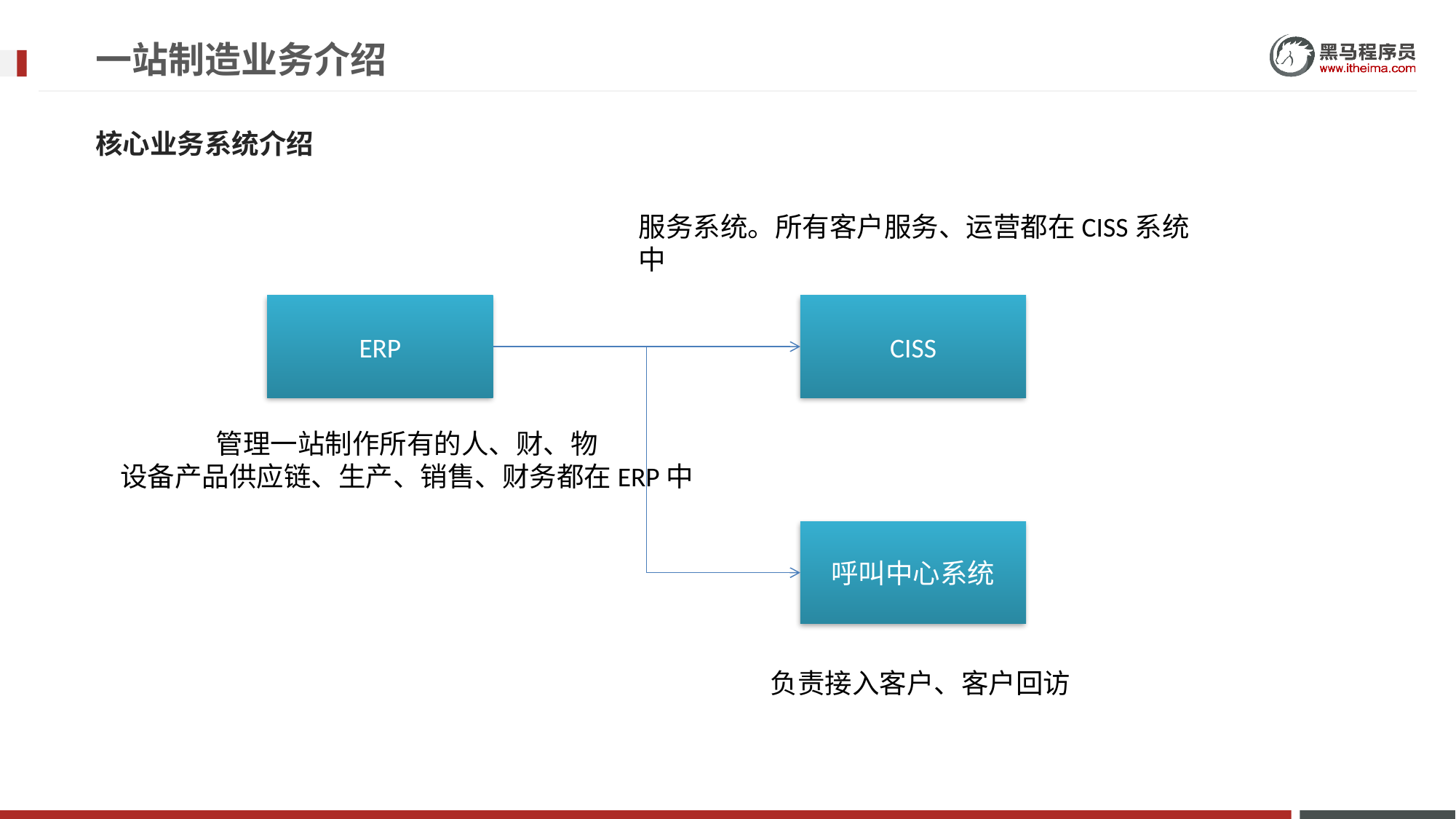

# 一站制造业务介绍
核心业务系统介绍
服务系统。所有客户服务、运营都在CISS系统中
ERP
CISS
管理一站制作所有的人、财、物
设备产品供应链、生产、销售、财务都在ERP中
呼叫中心系统
负责接入客户、客户回访